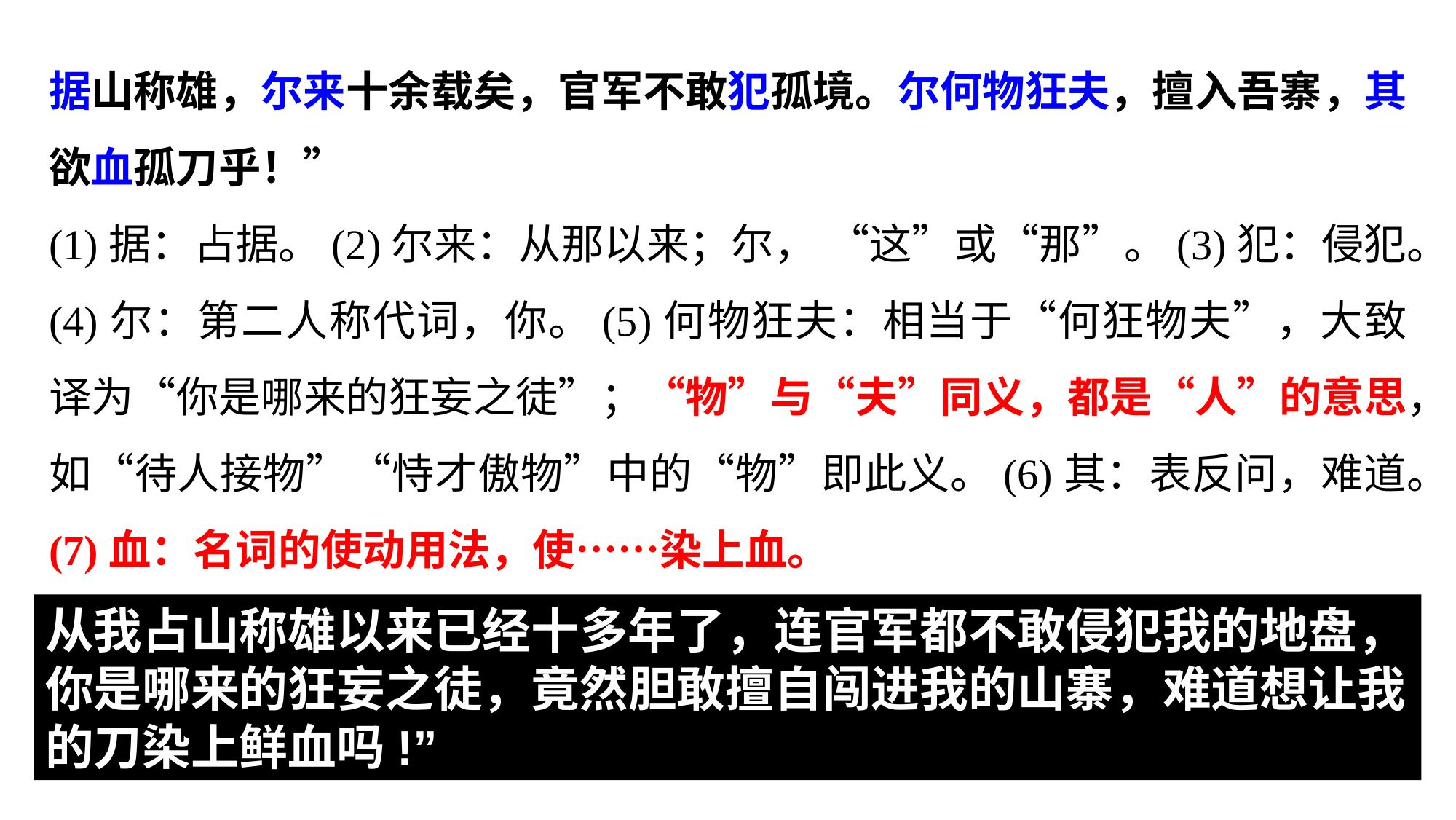

据山称雄，尔来十余载矣，官军不敢犯孤境。尔何物狂夫，擅入吾寨，其欲血孤刀乎！”
(1)据：占据。(2)尔来：从那以来；尔， “这”或“那”。(3)犯：侵犯。(4)尔：第二人称代词，你。(5)何物狂夫：相当于“何狂物夫”，大致译为“你是哪来的狂妄之徒”；“物”与“夫”同义，都是“人”的意思，如“待人接物”“恃才傲物”中的“物”即此义。(6)其：表反问，难道。(7)血：名词的使动用法，使……染上血。
从我占山称雄以来已经十多年了，连官军都不敢侵犯我的地盘，你是哪来的狂妄之徒，竟然胆敢擅自闯进我的山寨，难道想让我的刀染上鲜血吗!”